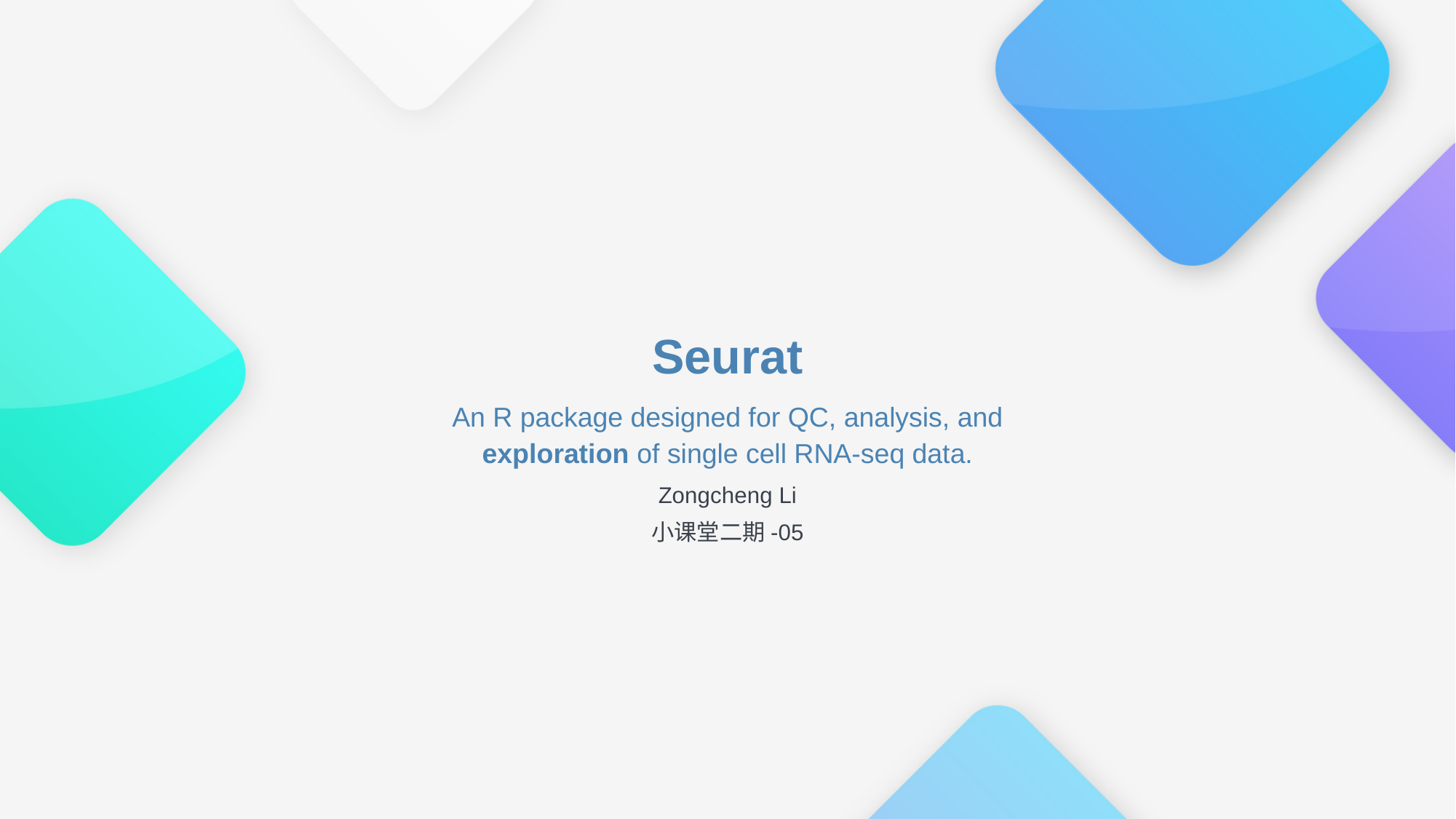

# Seurat
An R package designed for QC, analysis, and exploration of single cell RNA-seq data.
Zongcheng Li
小课堂二期-05